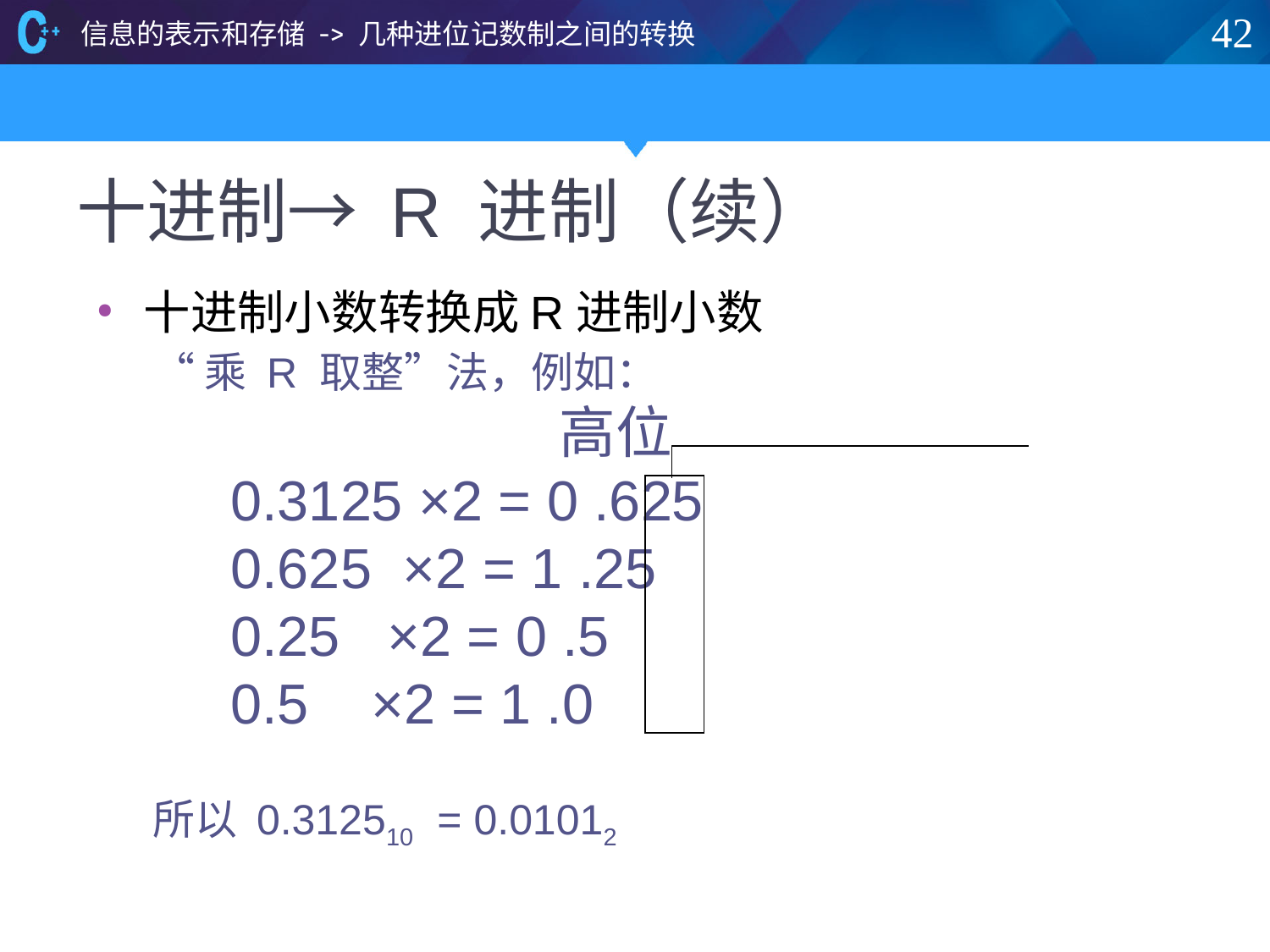

信息的表示和存储 -> 几种进位记数制之间的转换
42
# 十进制→ R 进制（续）
十进制小数转换成R进制小数
“乘 R 取整”法，例如：
                               高位
     0.3125 ×2 = 0 .625
     0.625  ×2 = 1 .25
     0.25   ×2 = 0 .5
     0.5    ×2 = 1 .0

所以 0.312510  = 0.01012